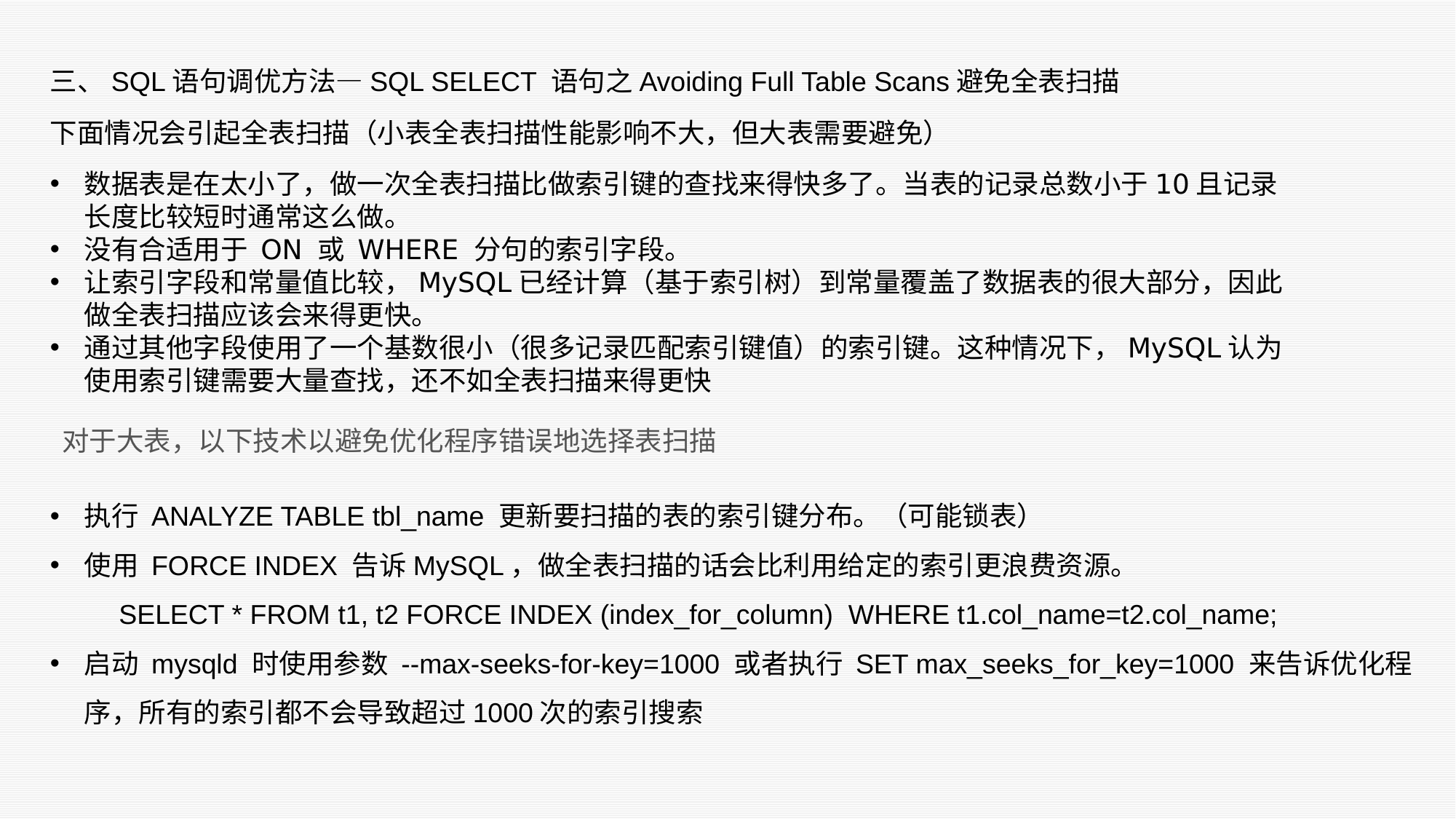

三、SQL语句调优方法—SQL SELECT 语句之Avoiding Full Table Scans避免全表扫描
下面情况会引起全表扫描（小表全表扫描性能影响不大，但大表需要避免）
数据表是在太小了，做一次全表扫描比做索引键的查找来得快多了。当表的记录总数小于10且记录长度比较短时通常这么做。
没有合适用于 ON 或 WHERE 分句的索引字段。
让索引字段和常量值比较，MySQL已经计算（基于索引树）到常量覆盖了数据表的很大部分，因此做全表扫描应该会来得更快。
通过其他字段使用了一个基数很小（很多记录匹配索引键值）的索引键。这种情况下，MySQL认为使用索引键需要大量查找，还不如全表扫描来得更快
对于大表，以下技术以避免优化程序错误地选择表扫描
执行 ANALYZE TABLE tbl_name 更新要扫描的表的索引键分布。（可能锁表）
使用 FORCE INDEX 告诉MySQL，做全表扫描的话会比利用给定的索引更浪费资源。
         SELECT * FROM t1, t2 FORCE INDEX (index_for_column)  WHERE t1.col_name=t2.col_name;
启动 mysqld 时使用参数 --max-seeks-for-key=1000 或者执行 SET max_seeks_for_key=1000 来告诉优化程序，所有的索引都不会导致超过1000次的索引搜索